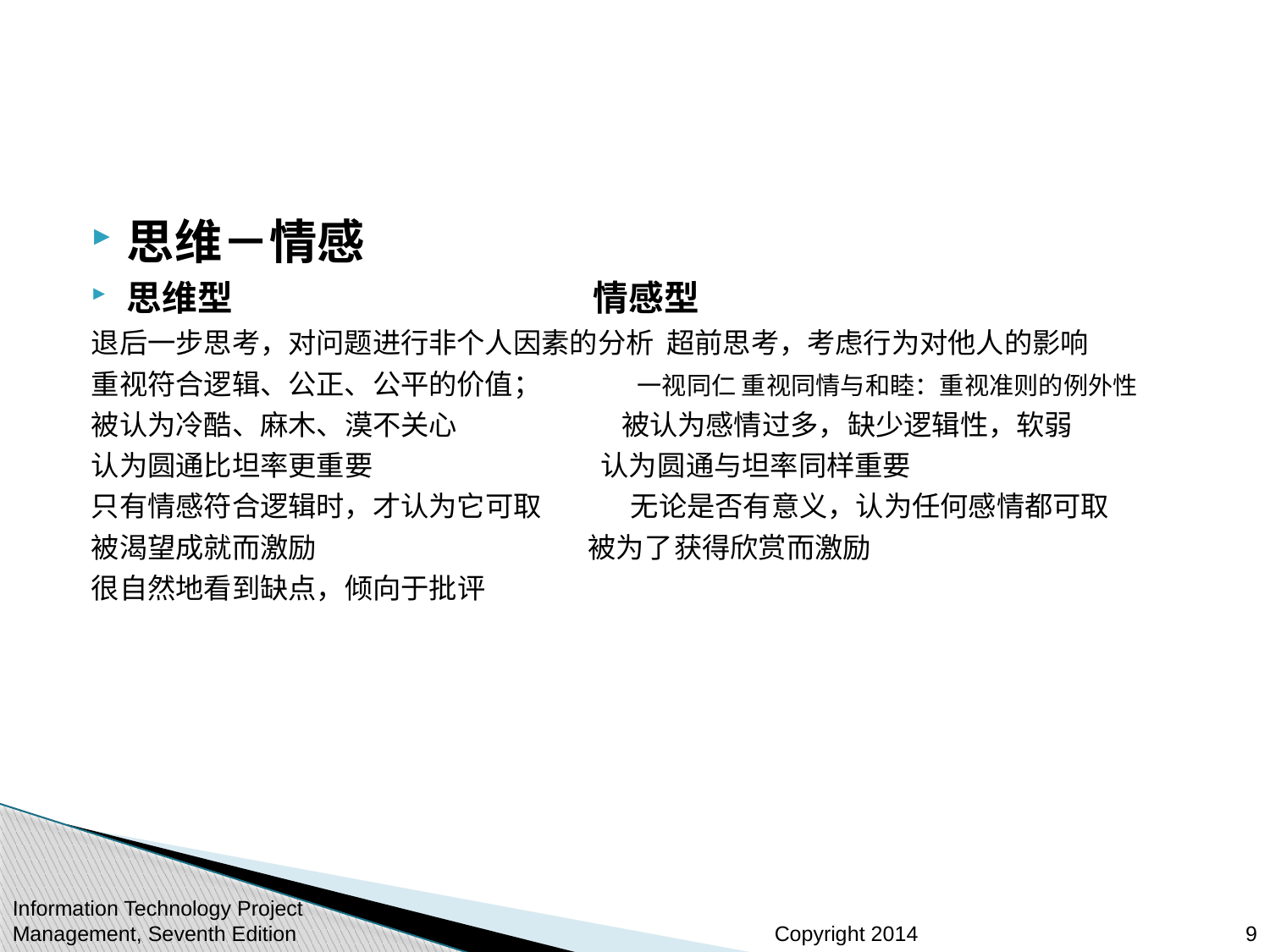

#
思维－情感
思维型                                              情感型
退后一步思考，对问题进行非个人因素的分析  超前思考，考虑行为对他人的影响
重视符合逻辑、公正、公平的价值；               一视同仁 重视同情与和睦：重视准则的例外性
被认为冷酷、麻木、漠不关心                          被认为感情过多，缺少逻辑性，软弱
认为圆通比坦率更重要                                    认为圆通与坦率同样重要
只有情感符合逻辑时，才认为它可取              无论是否有意义，认为任何感情都可取
被渴望成就而激励                                           被为了获得欣赏而激励
很自然地看到缺点，倾向于批评
9